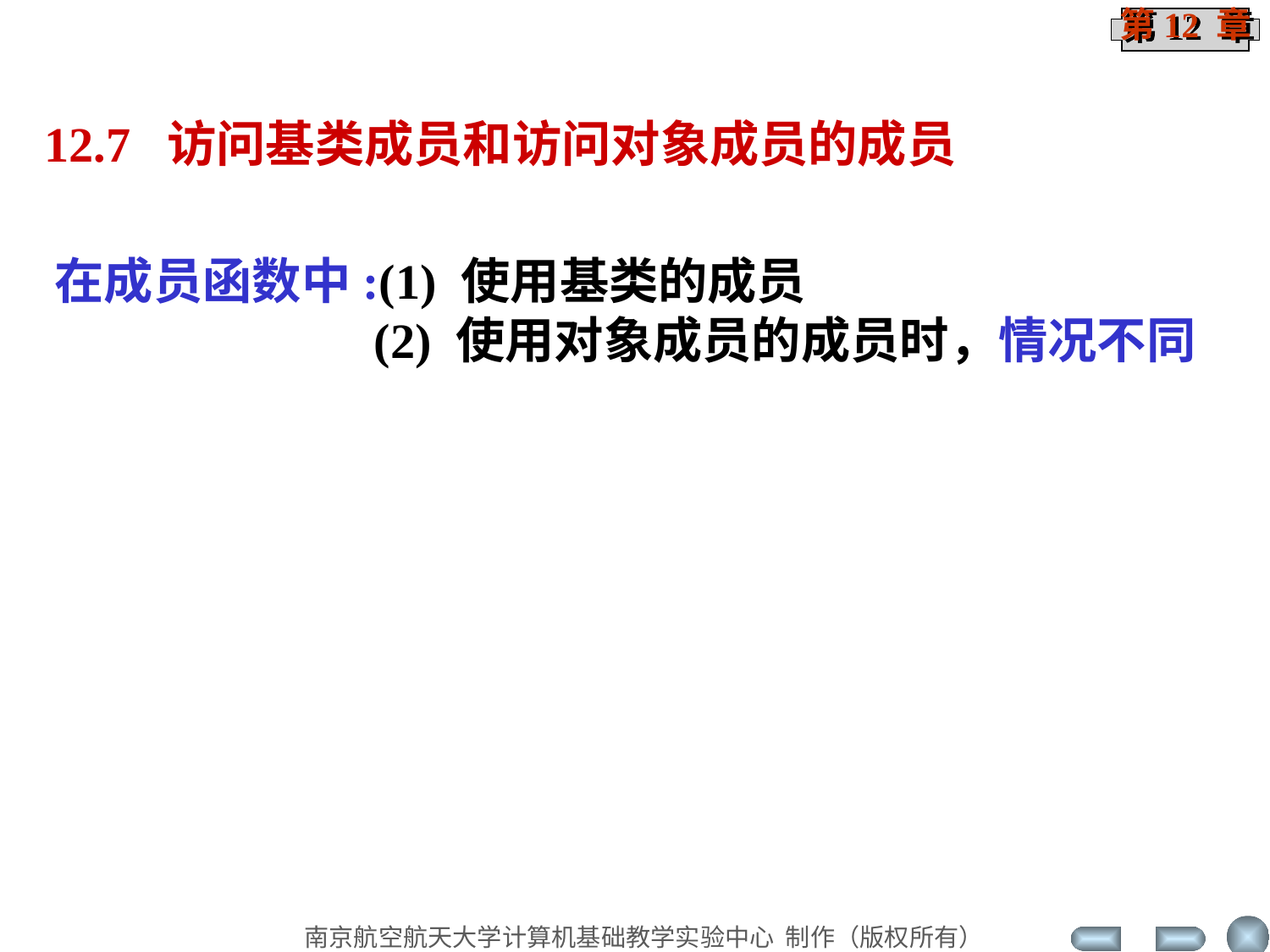

12.7  访问基类成员和访问对象成员的成员
在成员函数中:(1) 使用基类的成员
                          (2) 使用对象成员的成员时，情况不同